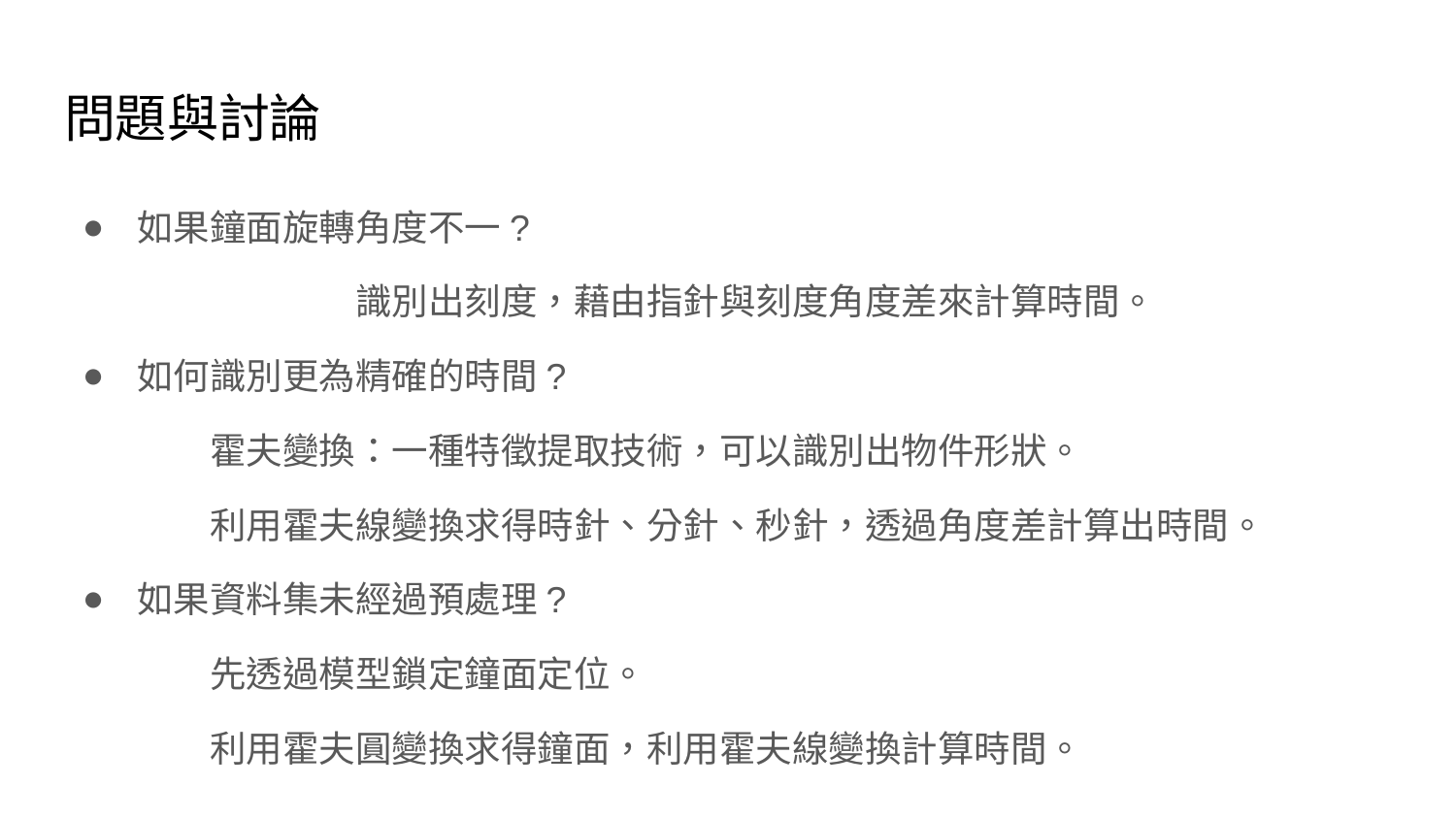

# 問題與討論
如果鐘面旋轉角度不一?
		識別出刻度，藉由指針與刻度角度差來計算時間。
如何識別更為精確的時間?
霍夫變換：一種特徵提取技術，可以識別出物件形狀。
利用霍夫線變換求得時針、分針、秒針，透過角度差計算出時間。
如果資料集未經過預處理?
先透過模型鎖定鐘面定位。
利用霍夫圓變換求得鐘面，利用霍夫線變換計算時間。